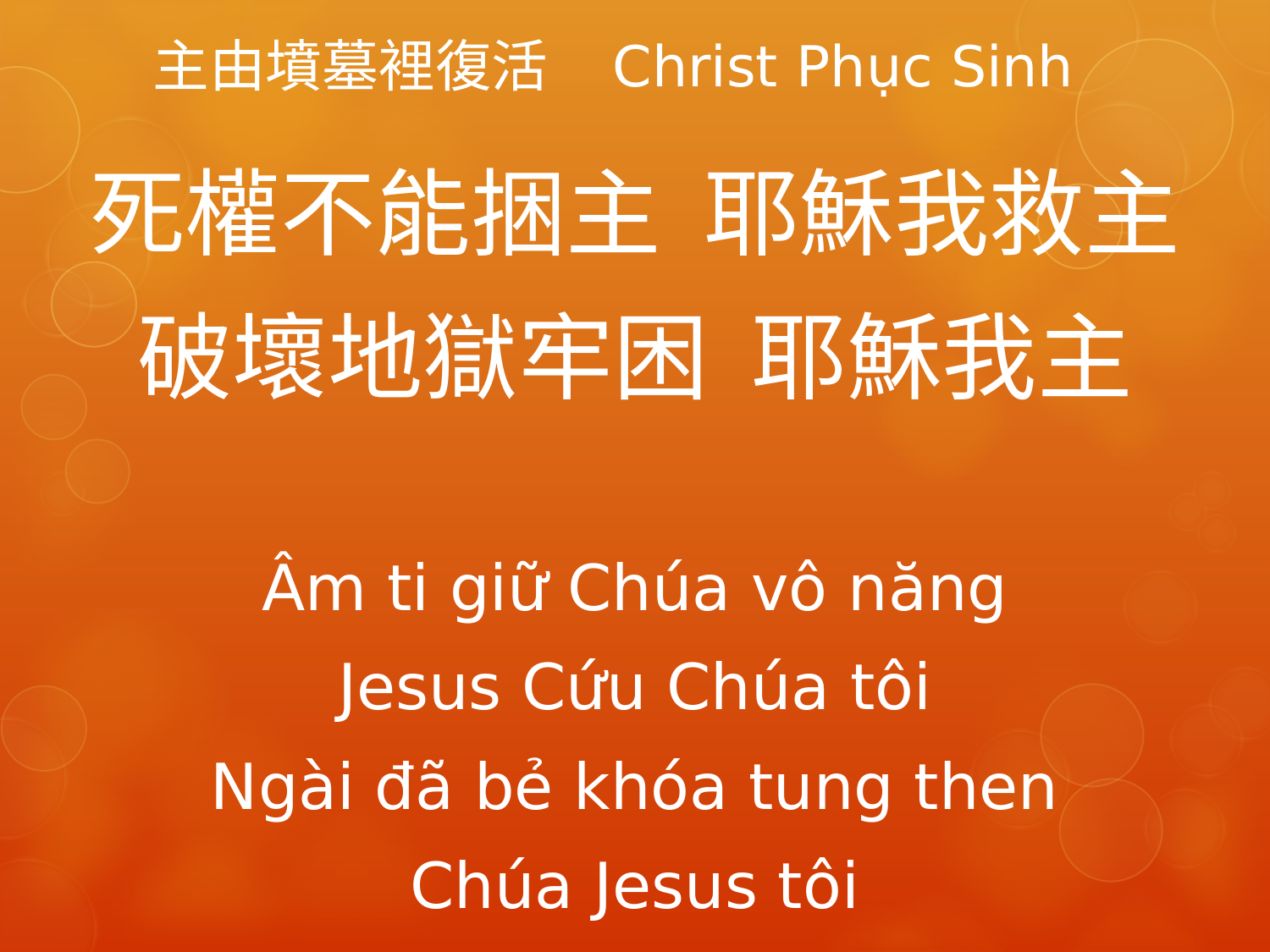

# 主由墳墓裡復活    Christ Phục Sinh
死權不能捆主  耶穌我救主
破壞地獄牢困  耶穌我主
Âm ti giữ Chúa vô năng
Jesus Cứu Chúa tôi
Ngài đã bẻ khóa tung then
Chúa Jesus tôi